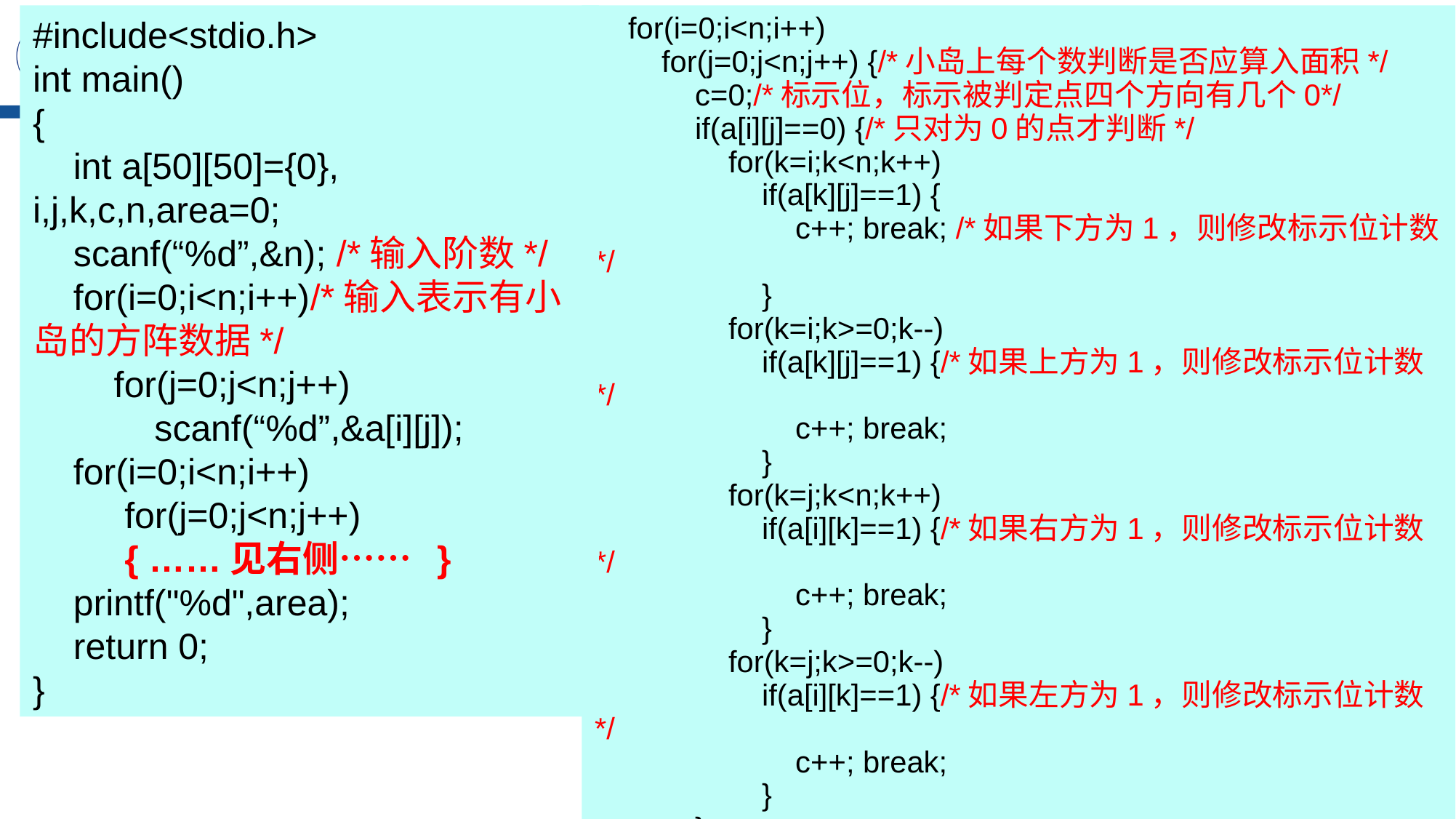

#include<stdio.h>
int main()
{
    int a[50][50]={0}, i,j,k,c,n,area=0;
    scanf(“%d”,&n); /*输入阶数*/
    for(i=0;i<n;i++)/*输入表示有小岛的方阵数据*/
        for(j=0;j<n;j++)
            scanf(“%d”,&a[i][j]);
    for(i=0;i<n;i++)
         for(j=0;j<n;j++)
         { ……见右侧……  }
    printf("%d",area);
    return 0;
}
    for(i=0;i<n;i++)
        for(j=0;j<n;j++) {/*小岛上每个数判断是否应算入面积*/
            c=0;/*标示位，标示被判定点四个方向有几个0*/
            if(a[i][j]==0) {/*只对为0的点才判断*/
                for(k=i;k<n;k++)
                    if(a[k][j]==1) {
                        c++; break; /*如果下方为1，则修改标示位计数*/
                    }
                for(k=i;k>=0;k--)
                    if(a[k][j]==1) {/*如果上方为1，则修改标示位计数*/
                        c++; break;
                    }
                for(k=j;k<n;k++)
                    if(a[i][k]==1) {/*如果右方为1，则修改标示位计数*/
                        c++; break;
                    }
                for(k=j;k>=0;k--)
                    if(a[i][k]==1) {/*如果左方为1，则修改标示位计数*/
                        c++; break;
                    }
            }
            if(c==4) //4个方向都为1，则该点在小岛内，应计算面积
                area++;
        }
# 问题5：代码实现
36